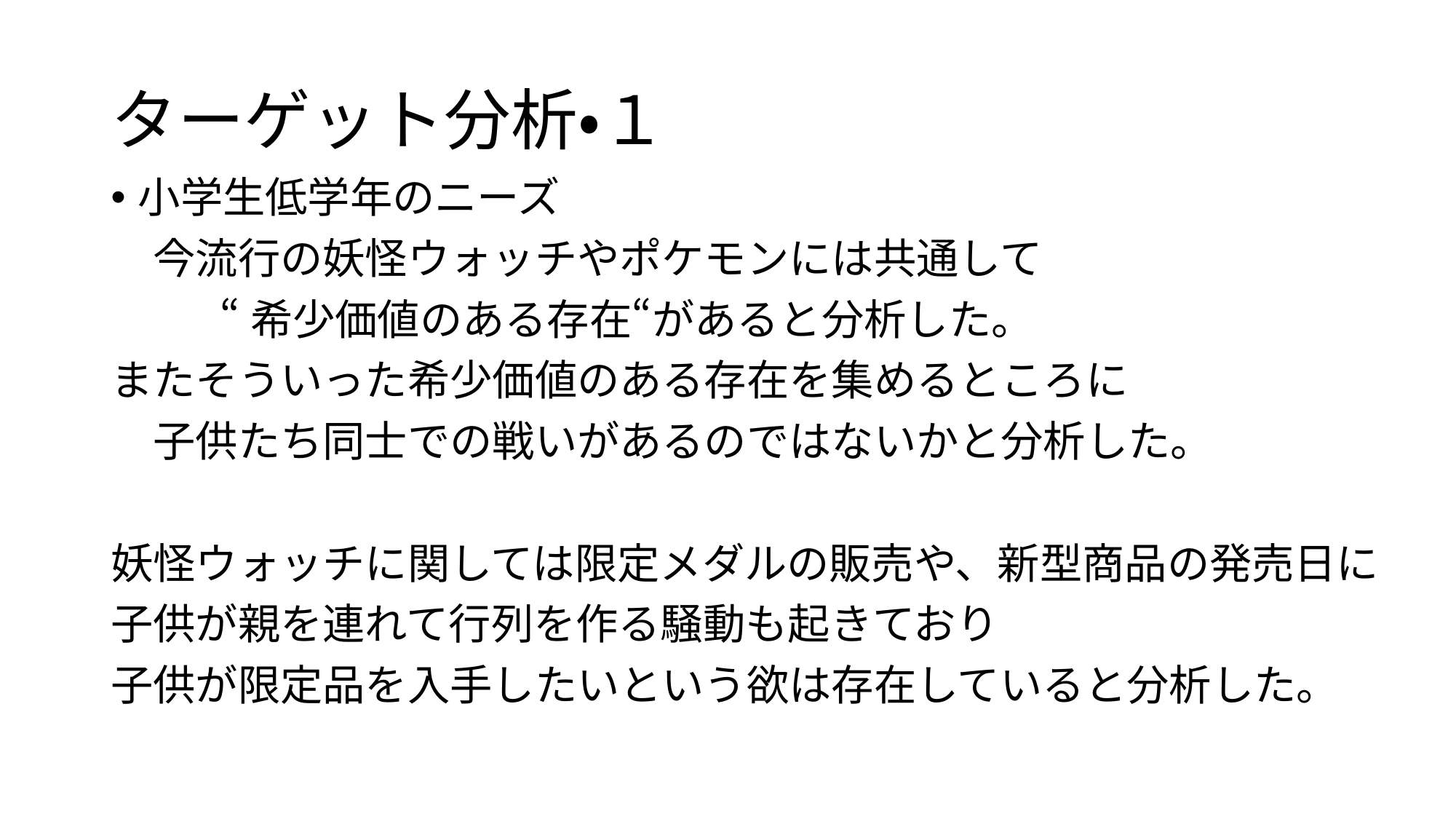

# ターゲット分析・１
小学生低学年のニーズ
　今流行の妖怪ウォッチやポケモンには共通して
	“希少価値のある存在“があると分析した。
またそういった希少価値のある存在を集めるところに
　子供たち同士での戦いがあるのではないかと分析した。

妖怪ウォッチに関しては限定メダルの販売や、新型商品の発売日に
子供が親を連れて行列を作る騒動も起きており
子供が限定品を入手したいという欲は存在していると分析した。